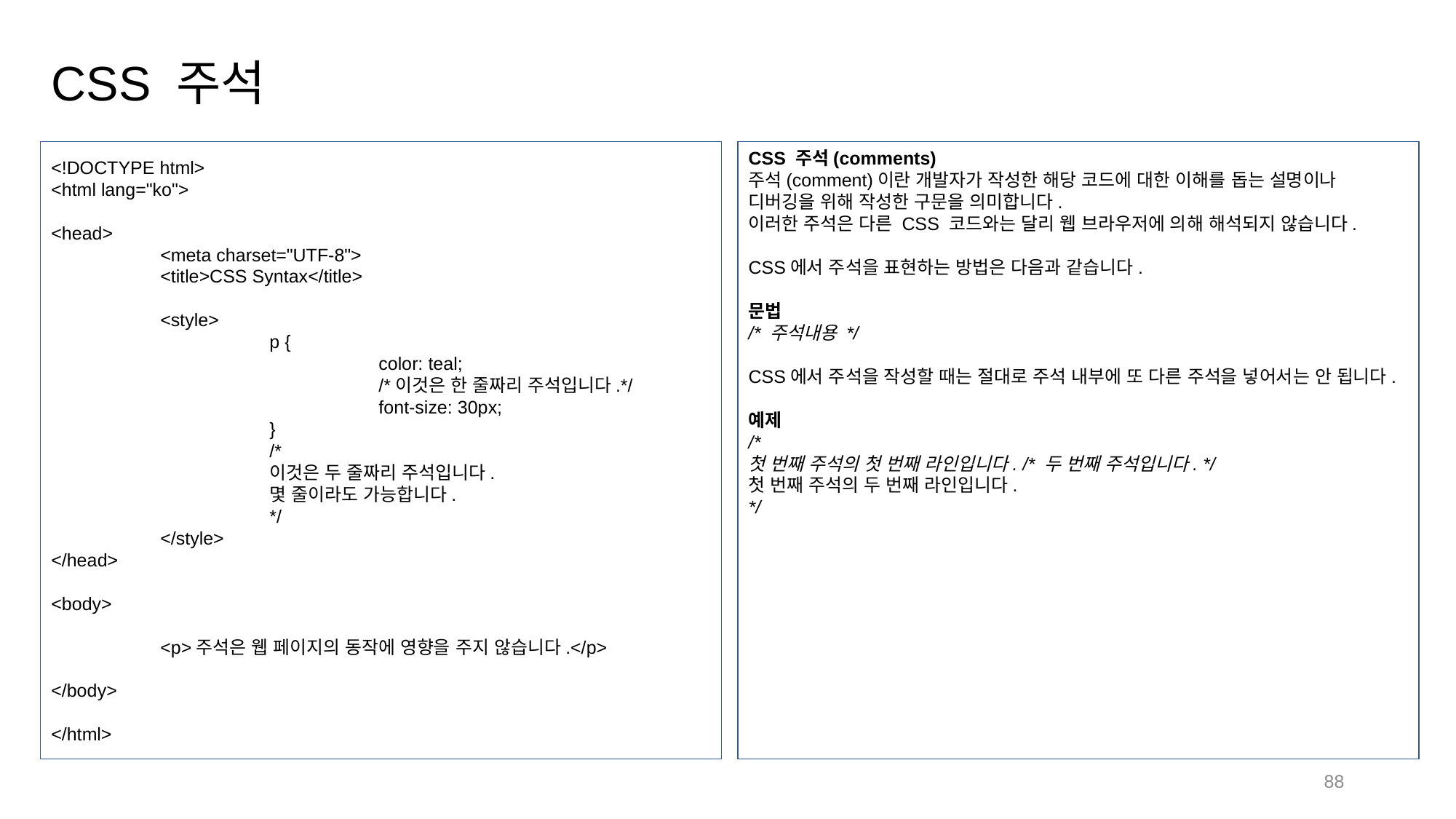

# CSS 주석
<!DOCTYPE html>
<html lang="ko">

<head>
	<meta charset="UTF-8">
	<title>CSS Syntax</title>

	<style>
		p {
			color: teal;
			/*이것은 한 줄짜리 주석입니다.*/
			font-size: 30px;
		}
		/*
		이것은 두 줄짜리 주석입니다.
		몇 줄이라도 가능합니다.
		*/
	</style>
</head>

<body>

	<p>주석은 웹 페이지의 동작에 영향을 주지 않습니다.</p>

</body>

</html>
CSS 주석(comments)
주석(comment)이란 개발자가 작성한 해당 코드에 대한 이해를 돕는 설명이나 디버깅을 위해 작성한 구문을 의미합니다.
이러한 주석은 다른 CSS 코드와는 달리 웹 브라우저에 의해 해석되지 않습니다.

CSS에서 주석을 표현하는 방법은 다음과 같습니다.

문법
/* 주석내용 */

CSS에서 주석을 작성할 때는 절대로 주석 내부에 또 다른 주석을 넣어서는 안 됩니다.

예제
/*
첫 번째 주석의 첫 번째 라인입니다. /* 두 번째 주석입니다. */
첫 번째 주석의 두 번째 라인입니다.
*/

88